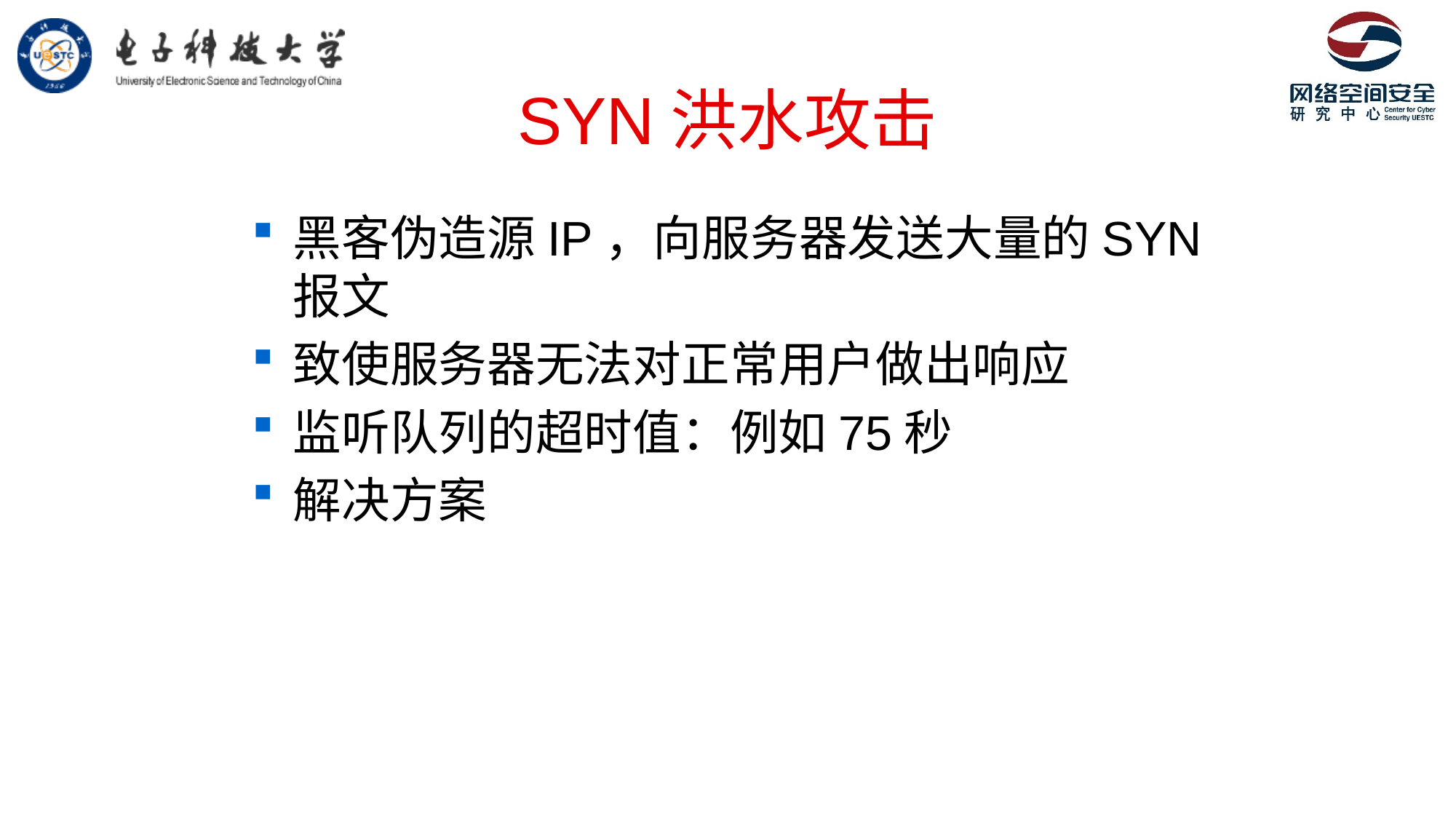

# SYN洪水攻击
黑客伪造源IP，向服务器发送大量的SYN报文
致使服务器无法对正常用户做出响应
监听队列的超时值：例如75秒
解决方案